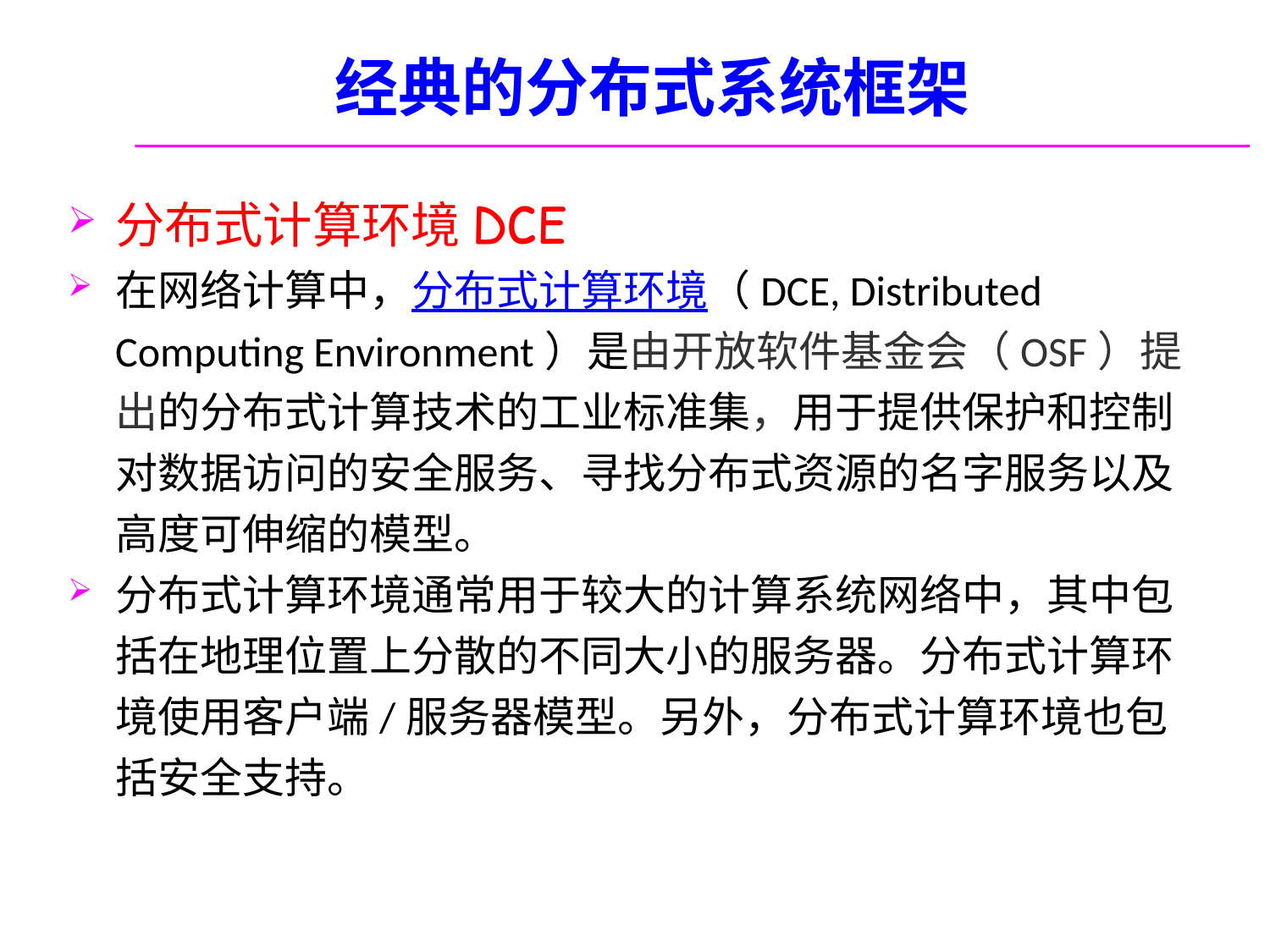

# 经典的分布式系统框架
分布式计算环境DCE
在网络计算中，分布式计算环境（DCE, Distributed Computing Environment）是由开放软件基金会（OSF）提出的分布式计算技术的工业标准集，用于提供保护和控制对数据访问的安全服务、寻找分布式资源的名字服务以及高度可伸缩的模型。
分布式计算环境通常用于较大的计算系统网络中，其中包括在地理位置上分散的不同大小的服务器。分布式计算环境使用客户端/服务器模型。另外，分布式计算环境也包括安全支持。
47